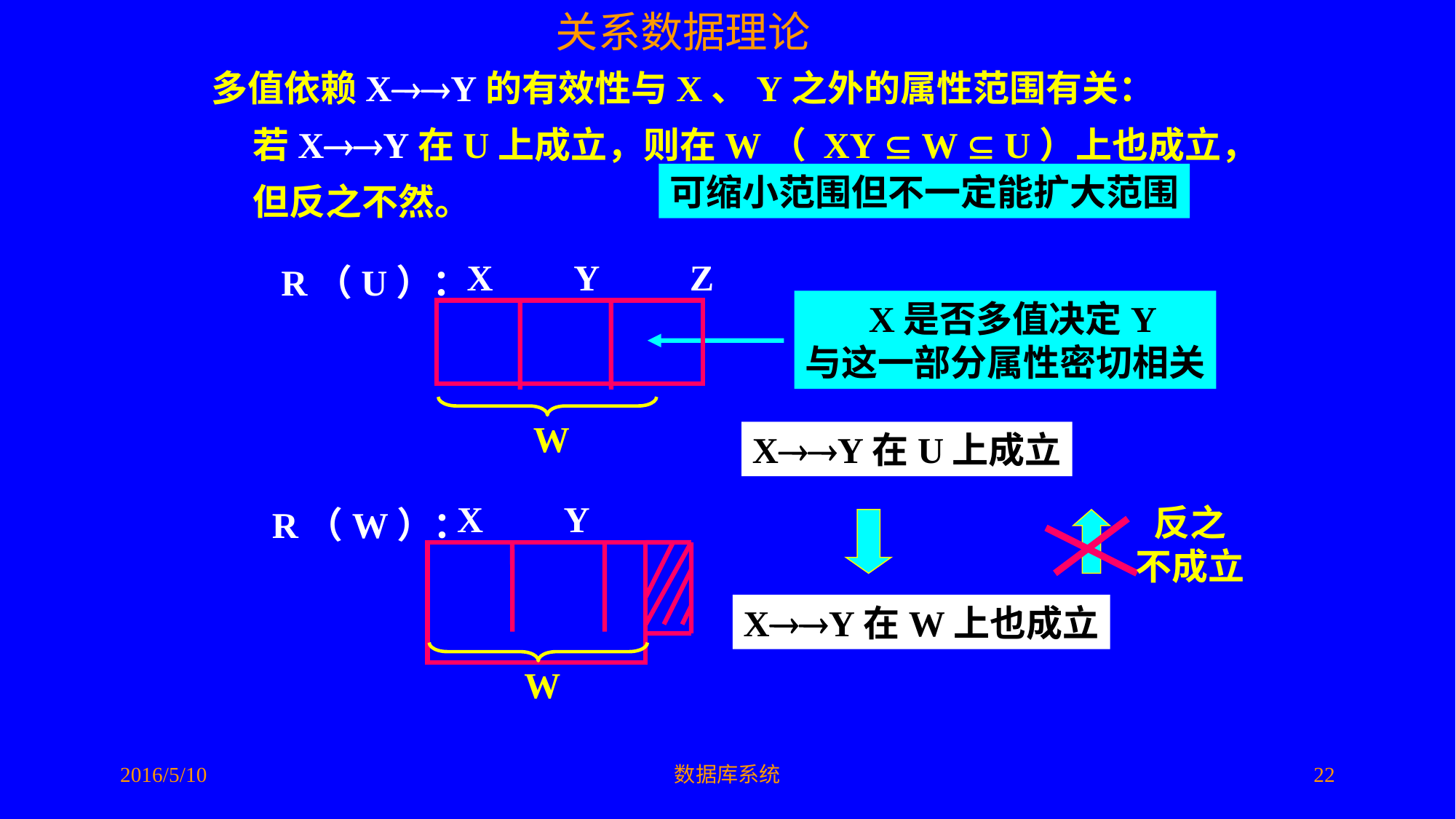

多值依赖X→→Y的有效性与X、Y之外的属性范围有关：
    若X→→Y在U上成立，则在W（ XY ⊆ W ⊆ U）上也成立，
    但反之不然。
可缩小范围但不一定能扩大范围
X         Y          Z
R（U）：

       X是否多值决定Y
与这一部分属性密切相关

W
X→→Y在U上成立
X         Y
R（W）：

反之
不成立

X→→Y在W上也成立

W
2016/5/10
数据库系统
22